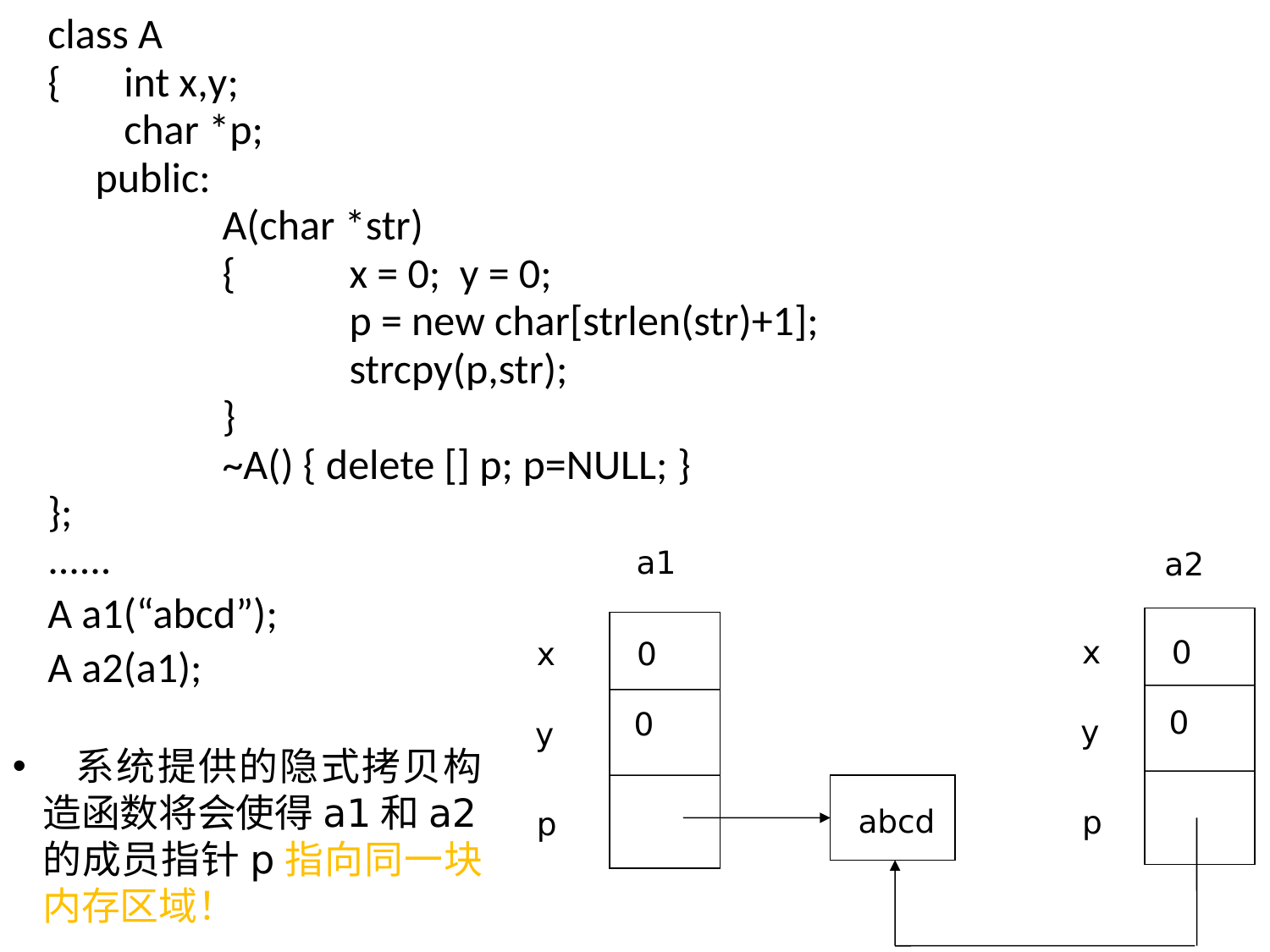

class A
{	   int x,y;
	   char *p;
	public:
		A(char *str)
		{	x = 0;  y = 0;
			p = new char[strlen(str)+1];
			strcpy(p,str);
		}
		~A() { delete [] p; p=NULL; }
};
......
A a1(“abcd”);
A a2(a1);
a1
a2

x
0
x
0

0
0
y
y
  系统提供的隐式拷贝构造函数将会使得a1和a2的成员指针p指向同一块内存区域！

abcd
p
p